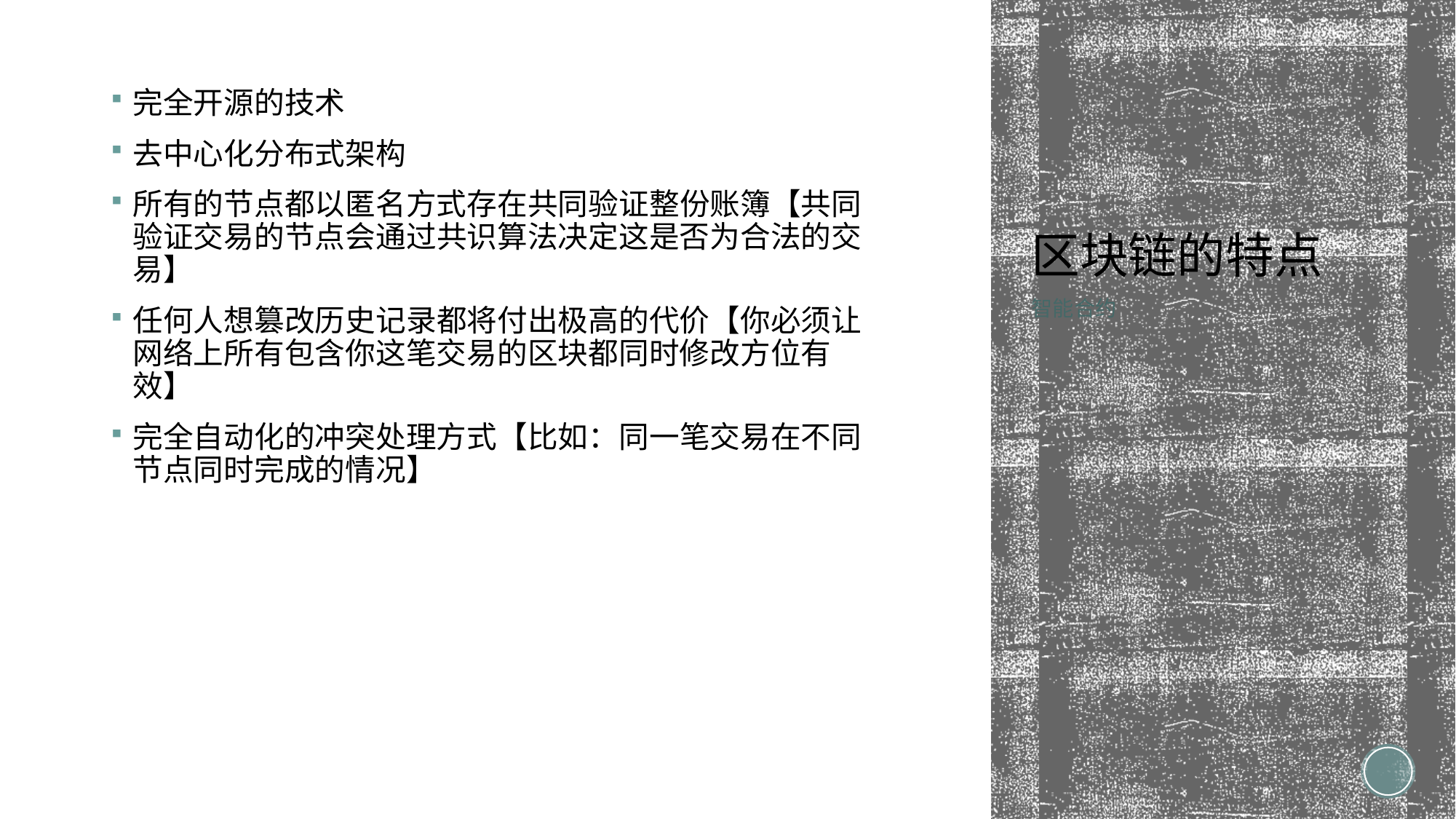

完全开源的技术
去中心化分布式架构
所有的节点都以匿名方式存在共同验证整份账簿【共同验证交易的节点会通过共识算法决定这是否为合法的交易】
任何人想篡改历史记录都将付出极高的代价【你必须让网络上所有包含你这笔交易的区块都同时修改方位有效】
完全自动化的冲突处理方式【比如：同一笔交易在不同节点同时完成的情况】
# 区块链的特点
智能合约